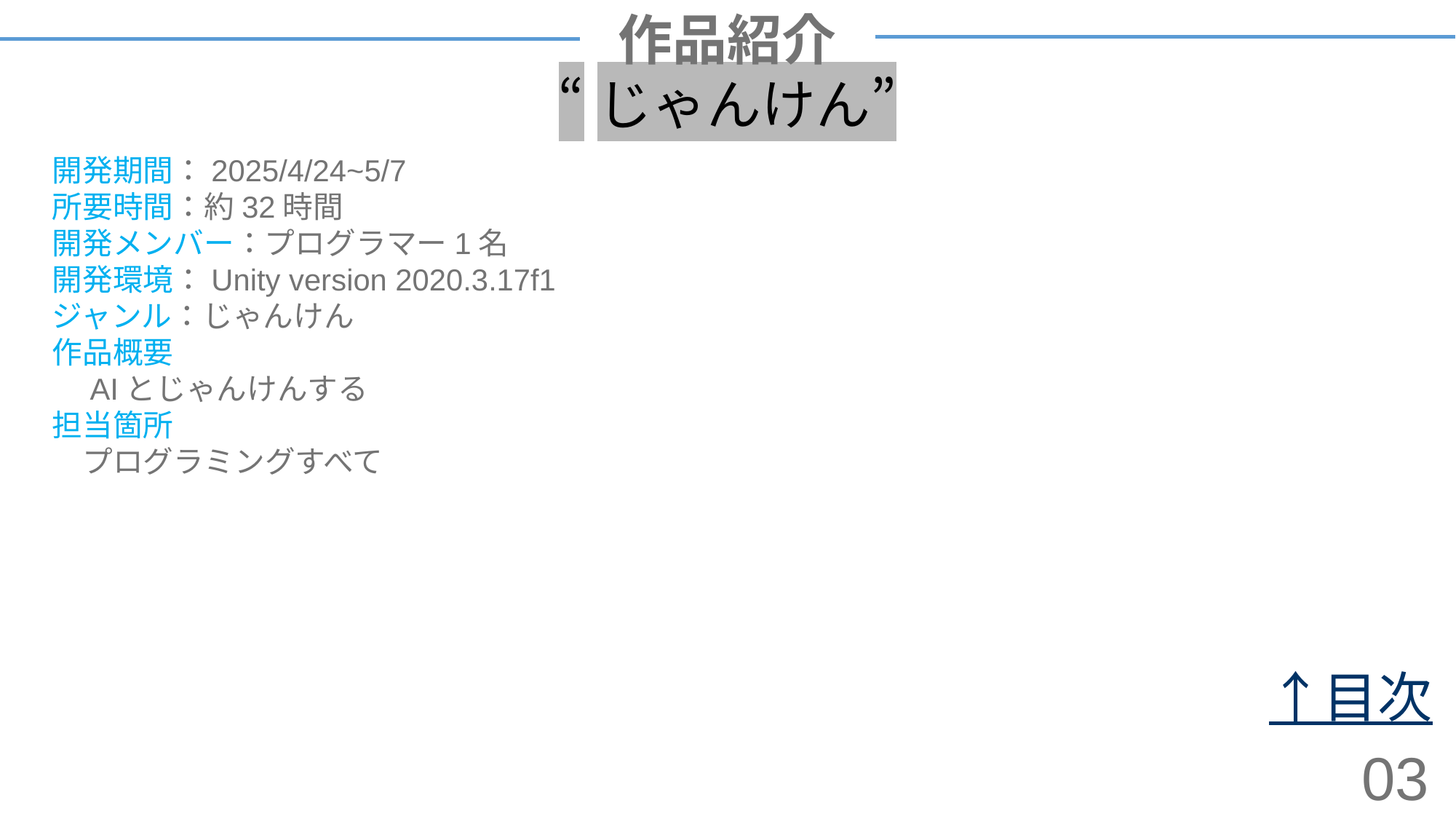

作品紹介
# “じゃんけん”
開発期間：2025/4/24~5/7
所要時間：約32時間
開発メンバー：プログラマー1名
開発環境：Unity version 2020.3.17f1
ジャンル：じゃんけん
作品概要
　AIとじゃんけんする
担当箇所
　プログラミングすべて
↑目次
03